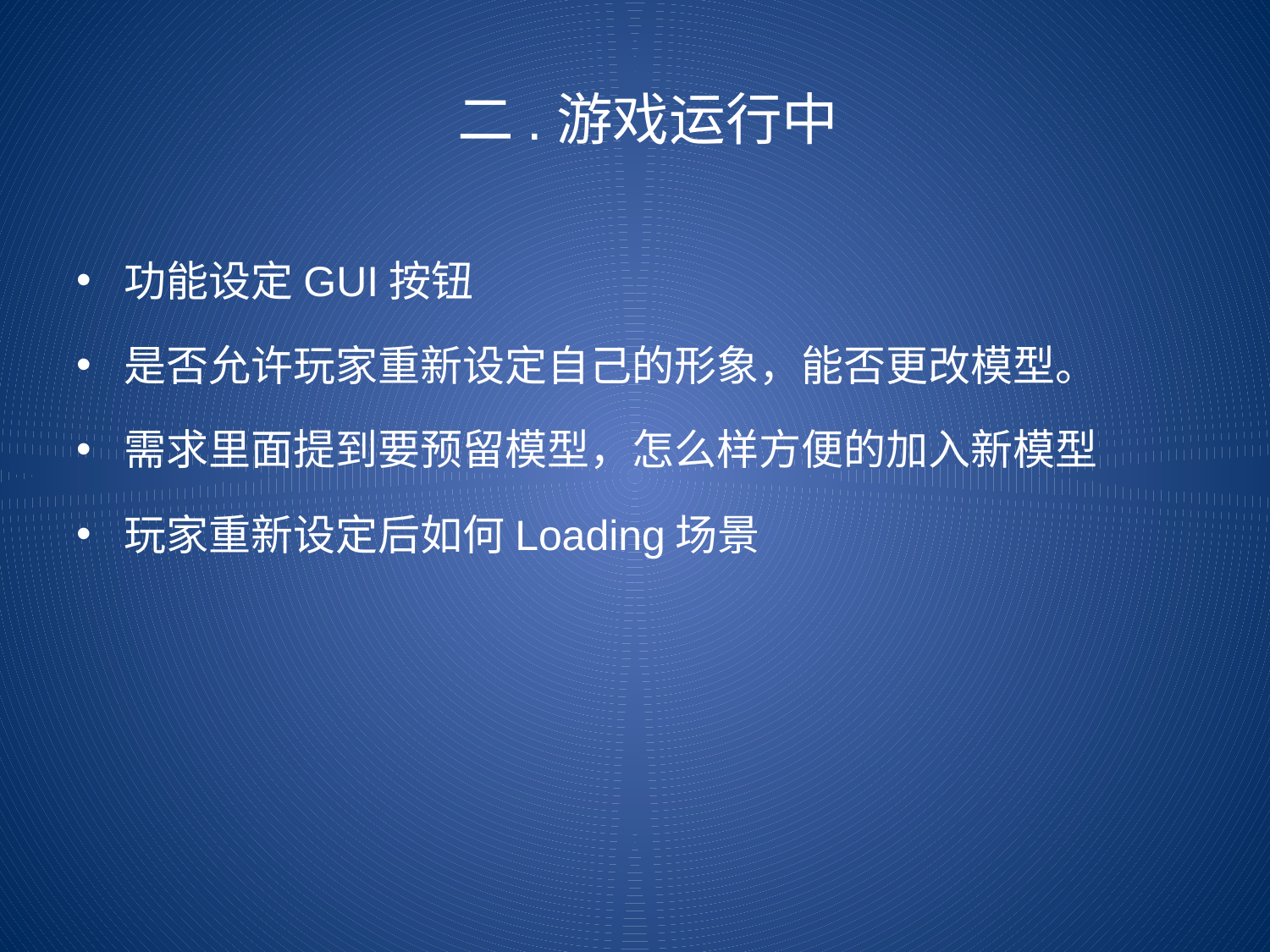

# 二.游戏运行中
功能设定GUI按钮
是否允许玩家重新设定自己的形象，能否更改模型。
需求里面提到要预留模型，怎么样方便的加入新模型
玩家重新设定后如何Loading场景